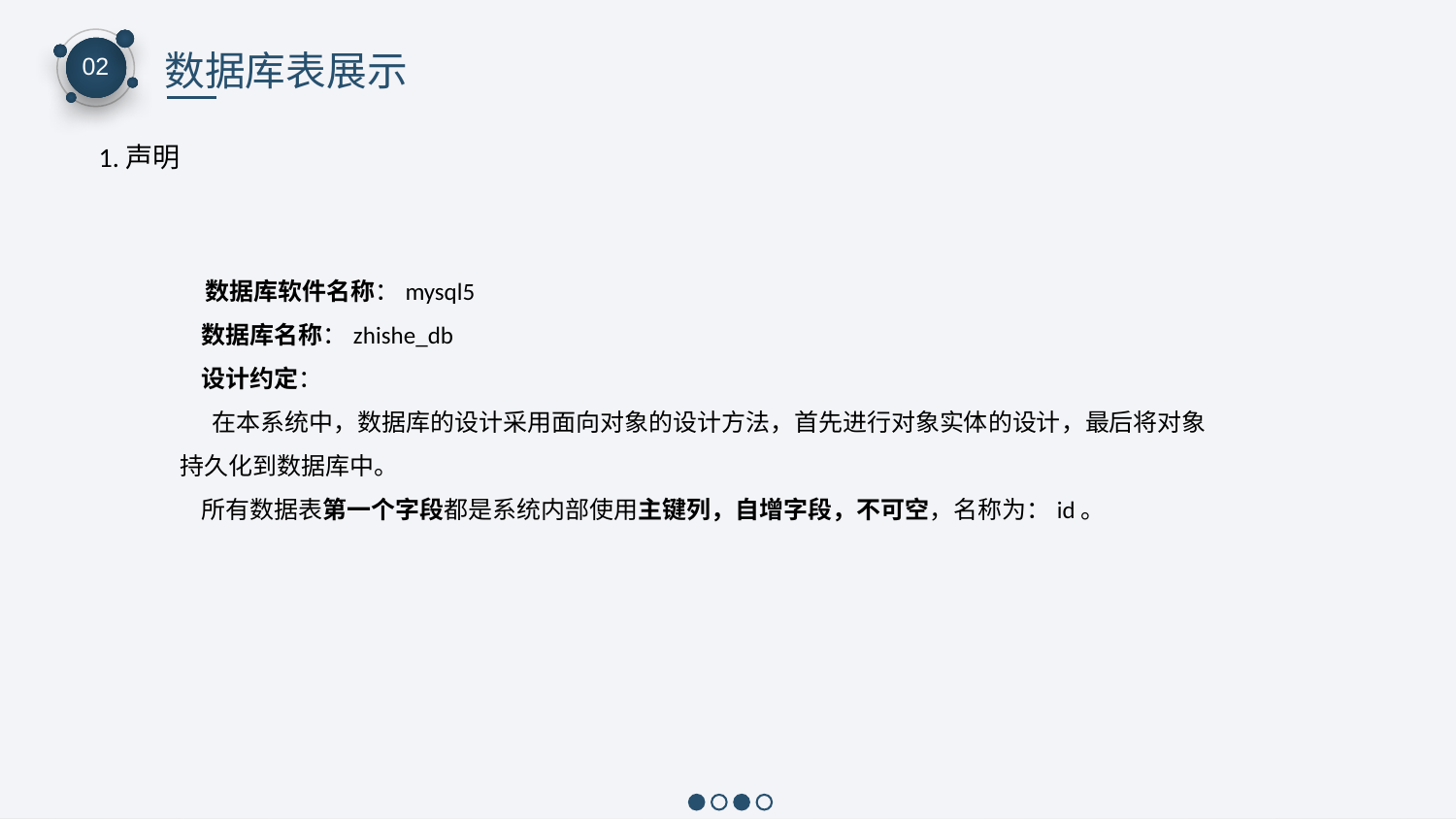

数据库表展示
02
1.声明
    数据库软件名称：mysql5
    数据库名称：zhishe_db
    设计约定：
      在本系统中，数据库的设计采用面向对象的设计方法，首先进行对象实体的设计，最后将对象  持久化到数据库中。
    所有数据表第一个字段都是系统内部使用主键列，自增字段，不可空，名称为：id。